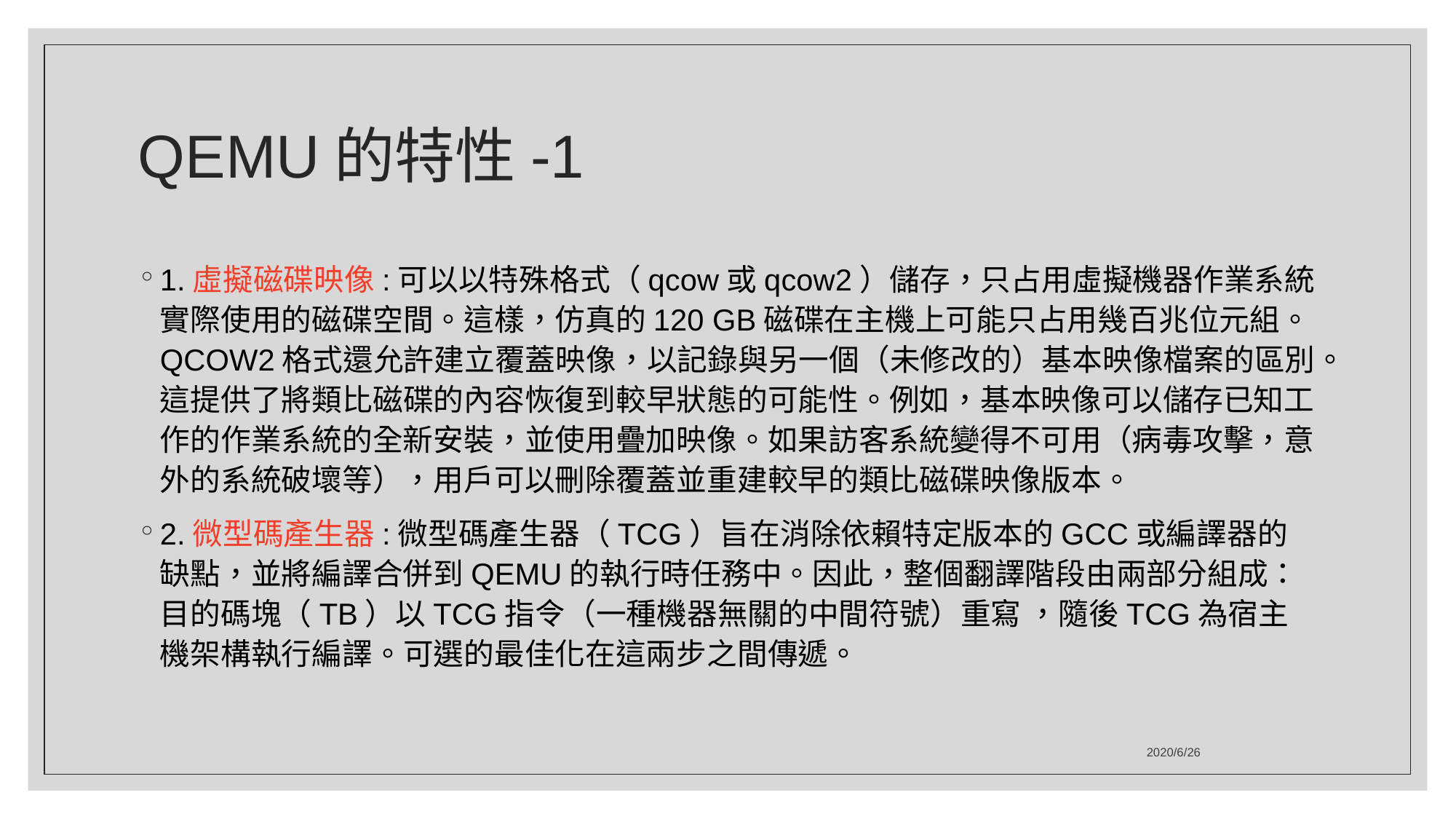

# QEMU的特性-1
1.虛擬磁碟映像:可以以特殊格式（qcow或qcow2）儲存，只占用虛擬機器作業系統實際使用的磁碟空間。這樣，仿真的120 GB磁碟在主機上可能只占用幾百兆位元組。 QCOW2格式還允許建立覆蓋映像，以記錄與另一個（未修改的）基本映像檔案的區別。這提供了將類比磁碟的內容恢復到較早狀態的可能性。例如，基本映像可以儲存已知工作的作業系統的全新安裝，並使用疊加映像。如果訪客系統變得不可用（病毒攻擊，意外的系統破壞等），用戶可以刪除覆蓋並重建較早的類比磁碟映像版本。
2.微型碼產生器:微型碼產生器（TCG）旨在消除依賴特定版本的GCC或編譯器的缺點，並將編譯合併到QEMU的執行時任務中。因此，整個翻譯階段由兩部分組成：目的碼塊（TB）以TCG指令（一種機器無關的中間符號）重寫 ，隨後TCG為宿主機架構執行編譯。可選的最佳化在這兩步之間傳遞。
2020/6/26